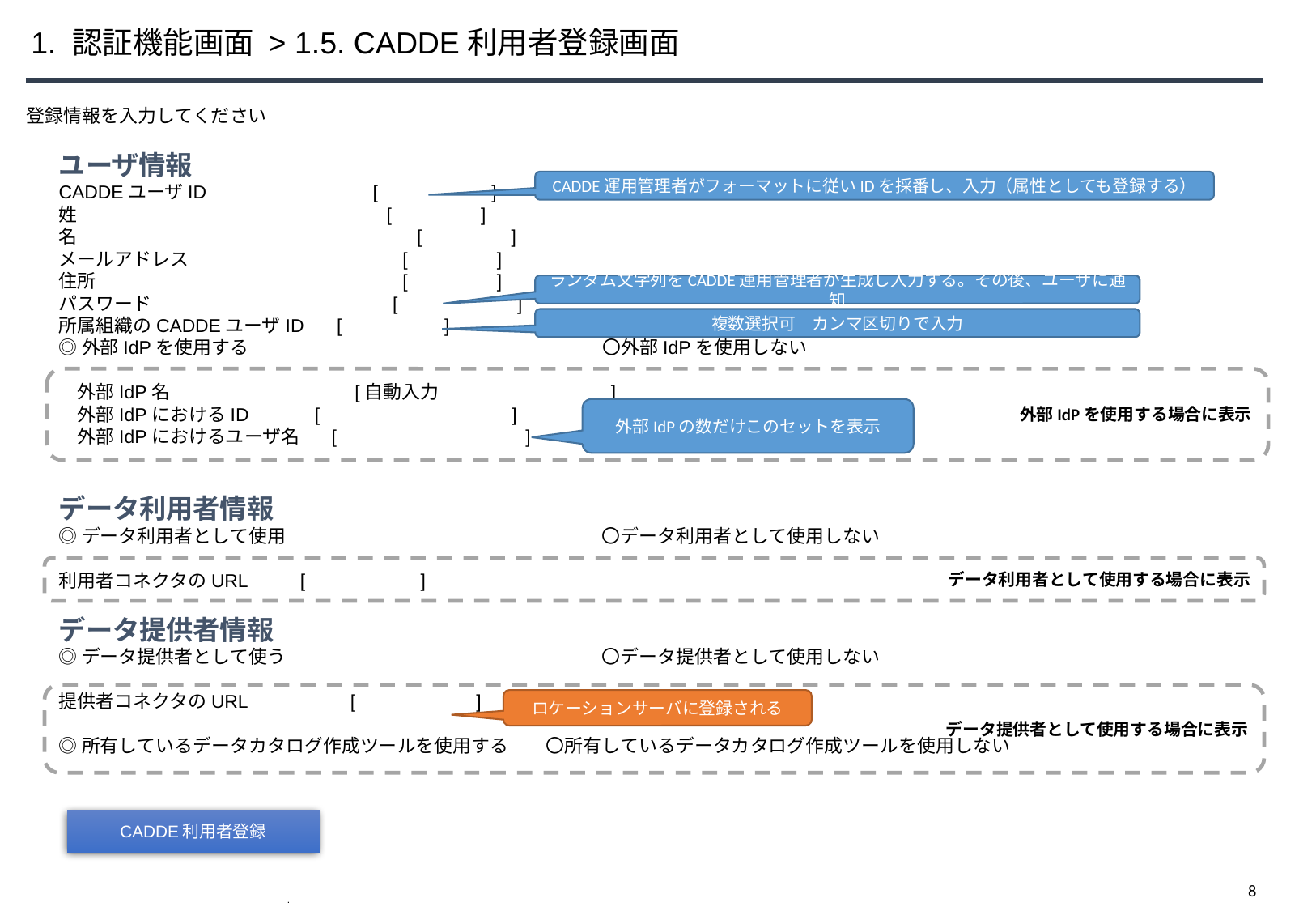

# 1. 認証機能画面 > 1.5. CADDE利用者登録画面
登録情報を入力してください
ユーザ情報
CADDEユーザID　　　　　　　　  [            　 　]
姓　　　　　　　　　　　　　　     　 [                 ]
名　　　　　　　　　　　　　　　　　　[                 ]
メールアドレス　　　　　　　　　　　 [                 ]
住所　　　　　　　　　　　　　　　　 [                 ]
パスワード　　　　　　　　　　   　　[        　　   　]
所属組織のCADDEユーザID 　[           　    ]
◎外部IdPを使用する　　　　　　　　　　　　　　　　　　　〇外部IdPを使用しない

　外部IdP名　　　　　　　　　   [自動入力　　　　　　　　　]
　外部IdPにおけるID　         [                   　　　　  ]
　外部IdPにおけるユーザ名　  [                　　　　     ]

データ利用者情報
◎データ利用者として使用　　　　　　　　　　　　　　　　　〇データ利用者として使用しない

利用者コネクタのURL          [                      ]

データ提供者情報
◎データ提供者として使う　　　　　　　　　　　　　　　　　〇データ提供者として使用しない

提供者コネクタのURL　　　　　[                       ]

◎所有しているデータカタログ作成ツールを使用する　　〇所有しているデータカタログ作成ツールを使用しない

CADDE運用管理者がフォーマットに従いIDを採番し、入力（属性としても登録する）
ランダム文字列をCADDE運用管理者が生成し入力する。その後、ユーザに通知
複数選択可　カンマ区切りで入力
外部IdPを使用する場合に表示
外部IdPの数だけこのセットを表示
データ利用者として使用する場合に表示
データ提供者として使用する場合に表示
ロケーションサーバに登録される
CADDE利用者登録